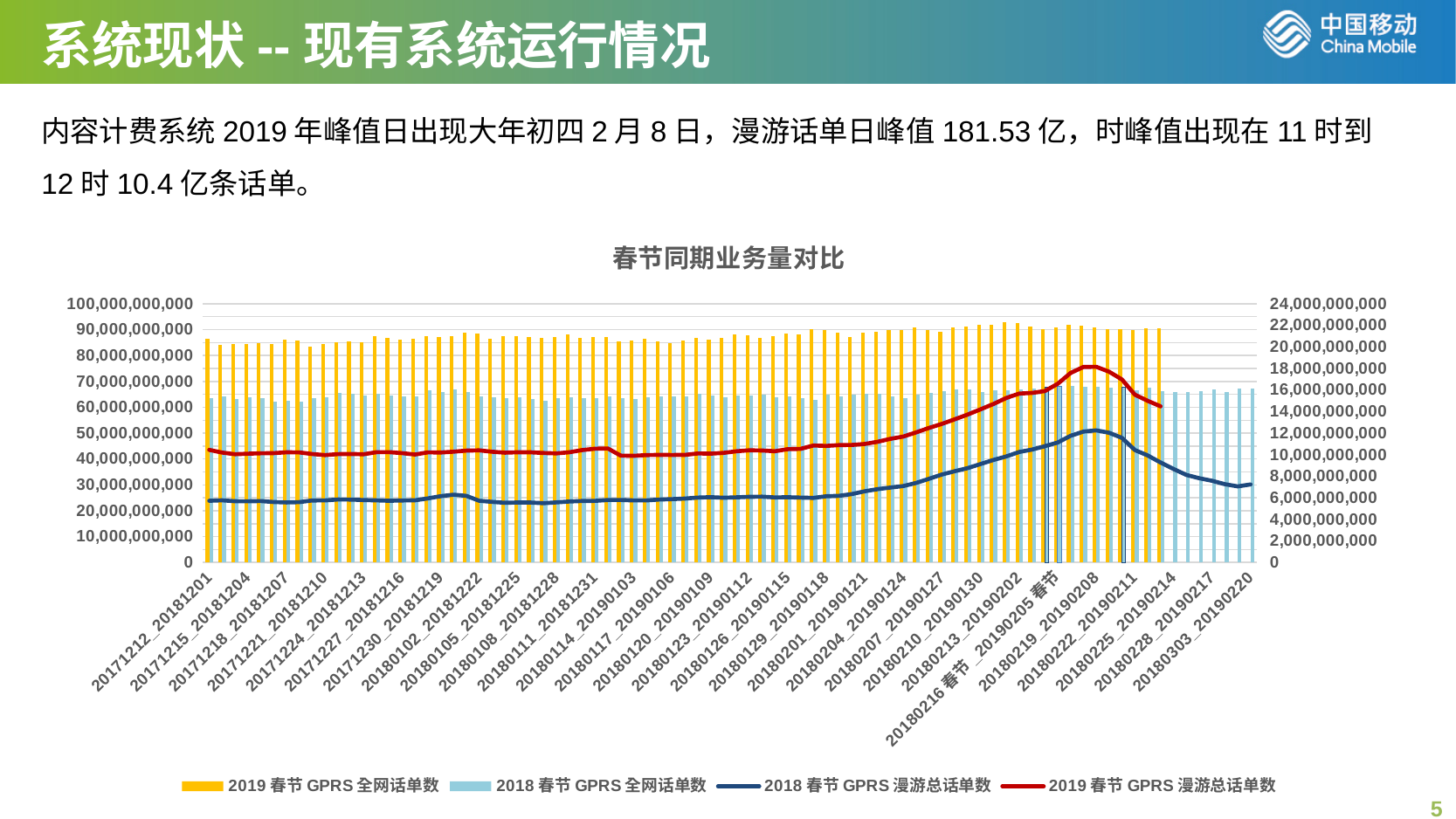

系统现状--现有系统运行情况
内容计费系统2019年峰值日出现大年初四2月8日，漫游话单日峰值181.53亿，时峰值出现在11时到12时10.4亿条话单。

### Chart: 春节同期业务量对比

| Category | 2018春节GPRS全网话单数 | 2019春节GPRS全网话单数 | 2018春节GPRS漫游总话单数 | 2019春节GPRS漫游总话单数 |
|---|---|---|---|---|
| 20171212_20181201 | 63555483777.0 | 86619522249.0 | 5725001574.0 | 10449530677.0 |
| 20171213_20181202 | 64060648737.0 | 84080635455.0 | 5768510050.0 | 10199484421.0 |
| 20171214_20181203 | 63122699556.0 | 84403499559.0 | 5683809988.0 | 10044442634.0 |
| 20171215_20181204 | 63834099144.0 | 84483507192.0 | 5677550734.0 | 10091914712.0 |
| 20171216_20181205 | 63417823655.0 | 84867710173.0 | 5704986487.0 | 10130285051.0 |
| 20171217_20181206 | 62265892943.0 | 84589656969.0 | 5611911092.0 | 10144383293.0 |
| 20171218_20181207 | 62366947591.0 | 86120342528.0 | 5572250847.0 | 10225312456.0 |
| 20171219_20181208 | 62277880466.0 | 85647117909.0 | 5605299033.0 | 10212659739.0 |
| 20171220_20181209 | 63547941594.0 | 83589363050.0 | 5754993150.0 | 10064635544.0 |
| 20171221_20181210 | 63863257694.0 | 84555374104.0 | 5761212596.0 | 9965854332.0 |
| 20171222_20181211 | 65527098801.0 | 85292296520.0 | 5848452160.0 | 10053741659.0 |
| 20171223_20181212 | 65266082520.0 | 85335710405.0 | 5836584677.0 | 10071214519.0 |
| 20171224_20181213 | 64702257962.0 | 85138781817.0 | 5795689184.0 | 10041240199.0 |
| 20171225_20181214 | 65209526412.0 | 87509392386.0 | 5766902979.0 | 10234226067.0 |
| 20171226_20181215 | 64427816027.0 | 86769797788.0 | 5727838143.0 | 10239170300.0 |
| 20171227_20181216 | 64091776526.0 | 86127430210.0 | 5757236785.0 | 10148933863.0 |
| 20171228_20181217 | 64182717541.0 | 86519872225.0 | 5772302111.0 | 10017538568.0 |
| 20171229_20181218 | 66490367504.0 | 87623389407.0 | 5948986895.0 | 10219469100.0 |
| 20171230_20181219 | 65872683335.0 | 87187448649.0 | 6155124136.0 | 10202836251.0 |
| 20171231_20181220 | 66760169611.0 | 87533819210.0 | 6290578219.0 | 10282023088.0 |
| 20180101_20181221 | 65830407990.0 | 88830205129.0 | 6183709506.0 | 10382775591.0 |
| 20180102_20181222 | 64035506207.0 | 88369920779.0 | 5728922025.0 | 10403297834.0 |
| 20180103_20181223 | 63888164920.0 | 86640351595.0 | 5625286172.0 | 10274195791.0 |
| 20180104_20181224 | 63361912123.0 | 87357140974.0 | 5541240738.0 | 10189617465.0 |
| 20180105_20181225 | 63966360350.0 | 87450531297.0 | 5571696866.0 | 10229659829.0 |
| 20180106_20181226 | 63231993262.0 | 87179785697.0 | 5565878815.0 | 10224469006.0 |
| 20180107_20181227 | 62543196687.0 | 86818390383.0 | 5502941686.0 | 10162286309.0 |
| 20180108_20181228 | 63680116213.0 | 87021708860.0 | 5581069369.0 | 10121044555.0 |
| 20180109_20181229 | 63866046275.0 | 88198746907.0 | 5660704062.0 | 10230100206.0 |
| 20180110_20181230 | 63641850639.0 | 86896810280.0 | 5708180873.0 | 10426806459.0 |
| 20180111_20181231 | 63554930375.0 | 87286529882.0 | 5717762286.0 | 10557537416.0 |
| 20180112_20190101 | 64182055759.0 | 86994683790.0 | 5797282464.0 | 10581182470.0 |
| 20180113_20190102 | 63680948961.0 | 85322883908.0 | 5801946677.0 | 9917977644.0 |
| 20180114_20190103 | 63336623503.0 | 85711917962.0 | 5762938970.0 | 9898426298.0 |
| 20180115_20190104 | 63892135612.0 | 86516632461.0 | 5762789936.0 | 9966059147.0 |
| 20180116_20190105 | 64146900821.0 | 85534448100.0 | 5841200160.0 | 9982418227.0 |
| 20180117_20190106 | 64226537037.0 | 84754966035.0 | 5881837525.0 | 9976293727.0 |
| 20180118_20190107 | 64118297682.0 | 85929509624.0 | 5931126351.0 | 9986187034.0 |
| 20180119_20190108 | 65125639294.0 | 86753774769.0 | 6023255414.0 | 10119319504.0 |
| 20180120_20190109 | 64674256418.0 | 86298609473.0 | 6061317273.0 | 10098117739.0 |
| 20180121_20190110 | 63734372819.0 | 86768672038.0 | 6008854109.0 | 10169269522.0 |
| 20180122_20190111 | 64586857457.0 | 88160501789.0 | 6048787661.0 | 10318380416.0 |
| 20180123_20190112 | 64658242897.0 | 87936451446.0 | 6095419543.0 | 10407548291.0 |
| 20180124_20190113 | 64735806648.0 | 86878812347.0 | 6108881892.0 | 10391501443.0 |
| 20180125_20190114 | 64026731034.0 | 87490750791.0 | 6040217768.0 | 10324323283.0 |
| 20180126_20190115 | 64260014818.0 | 88628985328.0 | 6059321813.0 | 10512559431.0 |
| 20180127_20190116 | 63364915104.0 | 88090591120.0 | 6026000667.0 | 10544516893.0 |
| 20180128_20190117 | 62818568447.0 | 90132280249.0 | 5997174258.0 | 10856194291.0 |
| 20180129_20190118 | 64722430926.0 | 89975483281.0 | 6150387958.0 | 10814988208.0 |
| 20180130_20190119 | 64121710344.0 | 88668474992.0 | 6186726301.0 | 10891303136.0 |
| 20180131_20190120 | 64986221591.0 | 87301068208.0 | 6352817043.0 | 10908735891.0 |
| 20180201_20190121 | 65144702229.0 | 88675125617.0 | 6614022030.0 | 10999764877.0 |
| 20180202_20190122 | 65067618368.0 | 89163325019.0 | 6807923278.0 | 11201449777.0 |
| 20180203_20190123 | 64169647422.0 | 89861991936.0 | 6958852129.0 | 11473980402.0 |
| 20180204_20190124 | 63425201559.0 | 89978623458.0 | 7096315600.0 | 11684724914.0 |
| 20180205_20190125 | 64756313643.0 | 91026032442.0 | 7388796347.0 | 12079787023.0 |
| 20180206_20190126 | 65516877637.0 | 89710377471.0 | 7771044887.0 | 12490375604.0 |
| 20180207_20190127 | 66270304720.0 | 89160104074.0 | 8165037034.0 | 12865308625.0 |
| 20180208_20190128 | 66794786586.0 | 90877698781.0 | 8470761258.0 | 13286791320.0 |
| 20180209_20190129 | 66897200299.0 | 91297164648.0 | 8758810831.0 | 13728580359.0 |
| 20180210_20190130 | 66012427289.0 | 91710057427.0 | 9137569011.0 | 14212090841.0 |
| 20180211_20190131 | 66474905092.0 | 91867836391.0 | 9513340284.0 | 14704289660.0 |
| 20180212_20190201 | 66697596283.0 | 92783587304.0 | 9840556118.0 | 15262957205.0 |
| 20180213_20190202 | 67045417938.0 | 92590237740.0 | 10252096918.0 | 15671574137.0 |
| 20180214_20190203 | 67162922347.0 | 91046677699.0 | 10477931983.0 | 15734282251.0 |
| 20180215_20190204 | 67724254294.0 | 90087841417.0 | 10794213869.0 | 15905716477.0 |
| 20180216春节_20190205春节 | 68069580676.0 | 90926343386.0 | 11133484068.0 | 16578227515.0 |
| 20180217_20190206 | 68182423922.0 | 91897773569.0 | 11751969560.0 | 17581218002.0 |
| 20180218_20190207 | 67939749574.0 | 91441762879.0 | 12147747645.0 | 18141729635.0 |
| 20180219_20190208 | 67898365492.0 | 90981109892.0 | 12262495914.0 | 18153077585.0 |
| 20180220_20190209 | 67493947590.0 | 90272737397.0 | 12035449453.0 | 17698820899.0 |
| 20180221初六_20190210初六 | 67614840408.0 | 90315195144.0 | 11558153708.0 | 16974892474.0 |
| 20180222_20190211 | 66696852034.0 | 89678563036.0 | 10435879830.0 | 15569403687.0 |
| 20180223_20190212 | 67531235052.0 | 90421173786.0 | 9930372084.0 | 14998350346.0 |
| 20180224_20190213 | 66260461546.0 | 90370519253.0 | 9276202181.0 | 14487077579.0 |
| 20180225_20190214 | 65743933581.0 | None | 8685255233.0 | None |
| 20180226_20190215 | 65925609447.0 | None | 8129066834.0 | None |
| 20180227_20190216 | 66113472558.0 | None | 7822081379.0 | None |
| 20180228_20190217 | 66740099562.0 | None | 7583749355.0 | None |
| 20180301_20190218 | 65971537419.0 | None | 7265816863.0 | None |
| 20180302_20190219 | 67134022731.0 | None | 7060420134.0 | None |
| 20180303_20190220 | 67112464219.0 | None | 7244468434.0 | None |